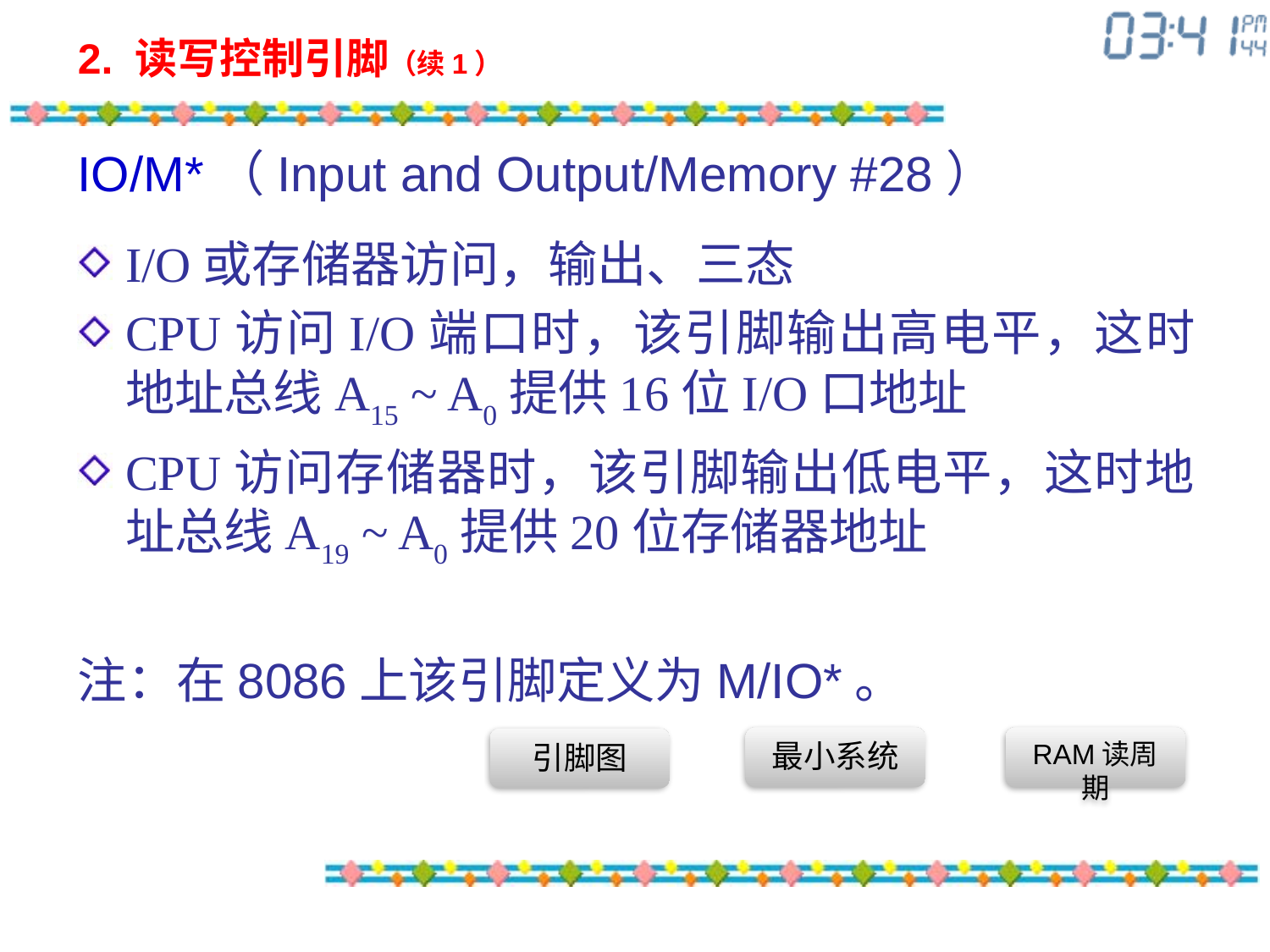

# 2. 读写控制引脚（续1）
IO/M*（Input and Output/Memory #28）
I/O或存储器访问，输出、三态
CPU访问I/O端口时，该引脚输出高电平，这时地址总线A15 ~ A0提供16位I/O口地址
CPU访问存储器时，该引脚输出低电平，这时地址总线A19 ~ A0提供20位存储器地址

注：在8086上该引脚定义为M/IO*。
最小系统
RAM读周期
引脚图